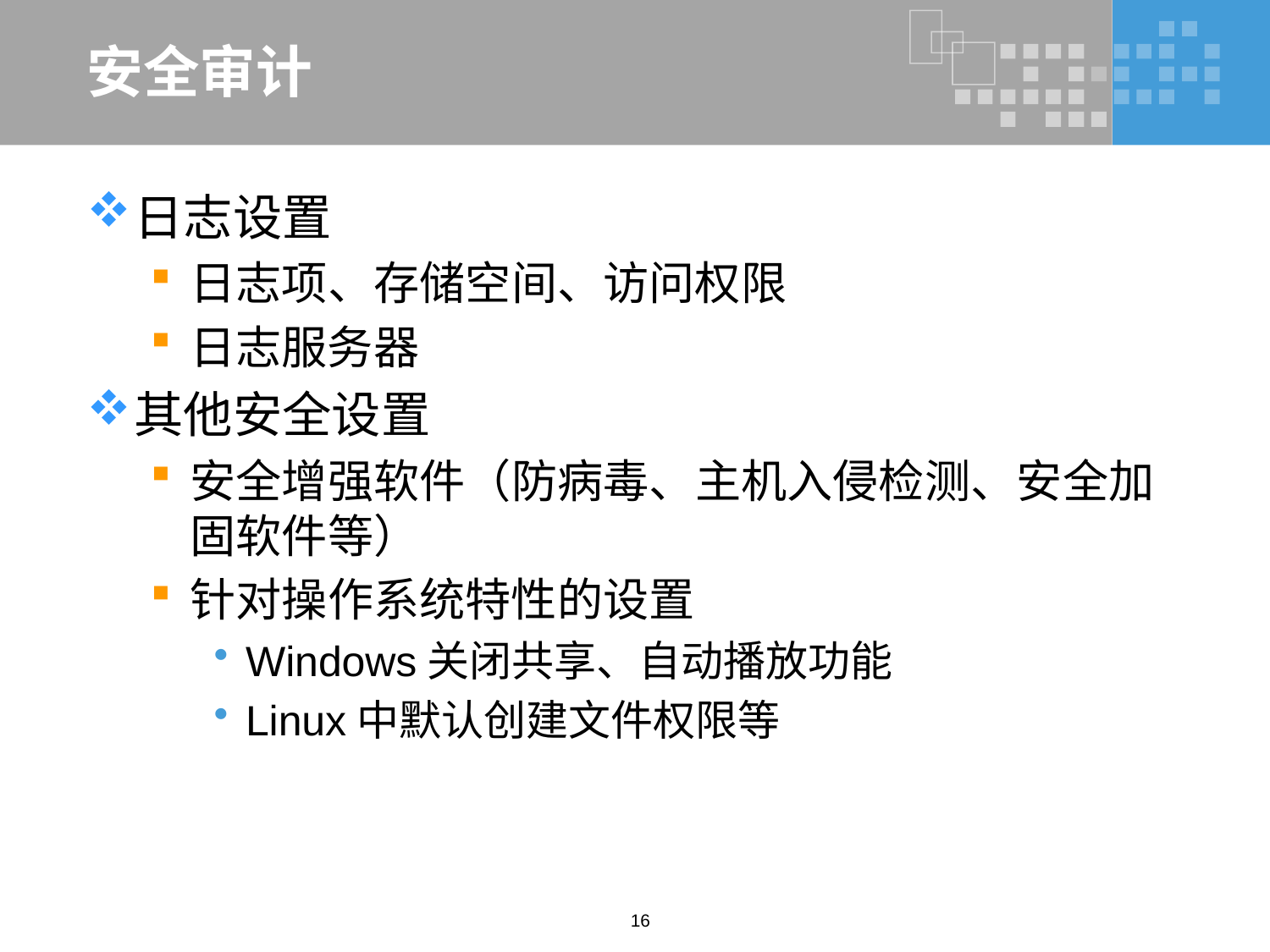

# 安全审计
日志设置
日志项、存储空间、访问权限
日志服务器
其他安全设置
安全增强软件（防病毒、主机入侵检测、安全加固软件等）
针对操作系统特性的设置
Windows关闭共享、自动播放功能
Linux中默认创建文件权限等
16